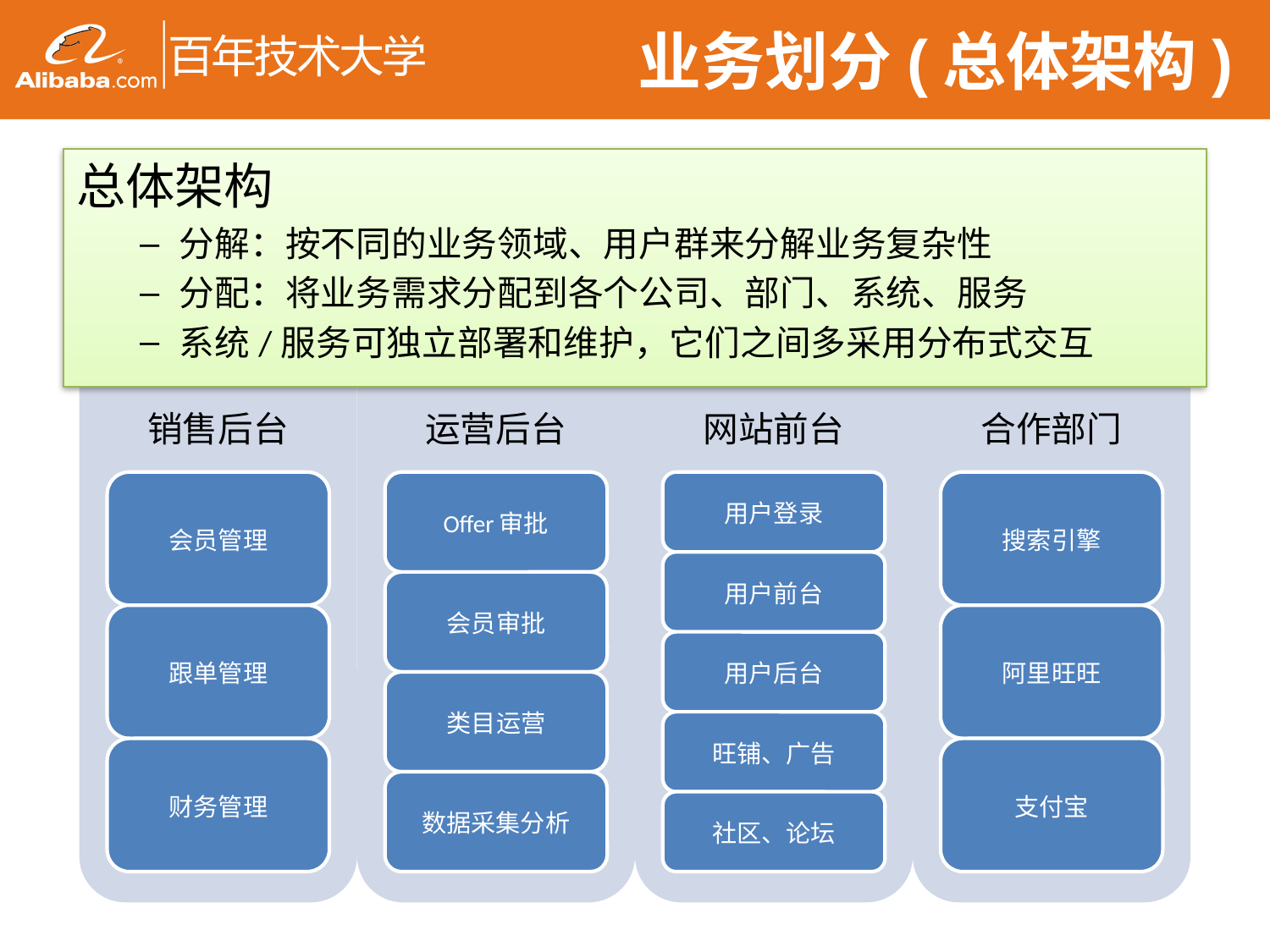

# 业务划分(总体架构)
总体架构
分解：按不同的业务领域、用户群来分解业务复杂性
分配：将业务需求分配到各个公司、部门、系统、服务
系统/服务可独立部署和维护，它们之间多采用分布式交互

销售后台
会员管理
搜索引擎
阿里旺旺
支付宝
运营后台
Offer审批
合作部门
网站前台
用户前台
社区、论坛
用户后台
类目运营
会员审批
旺铺、广告
跟单管理
财务管理
数据采集分析
用户登录